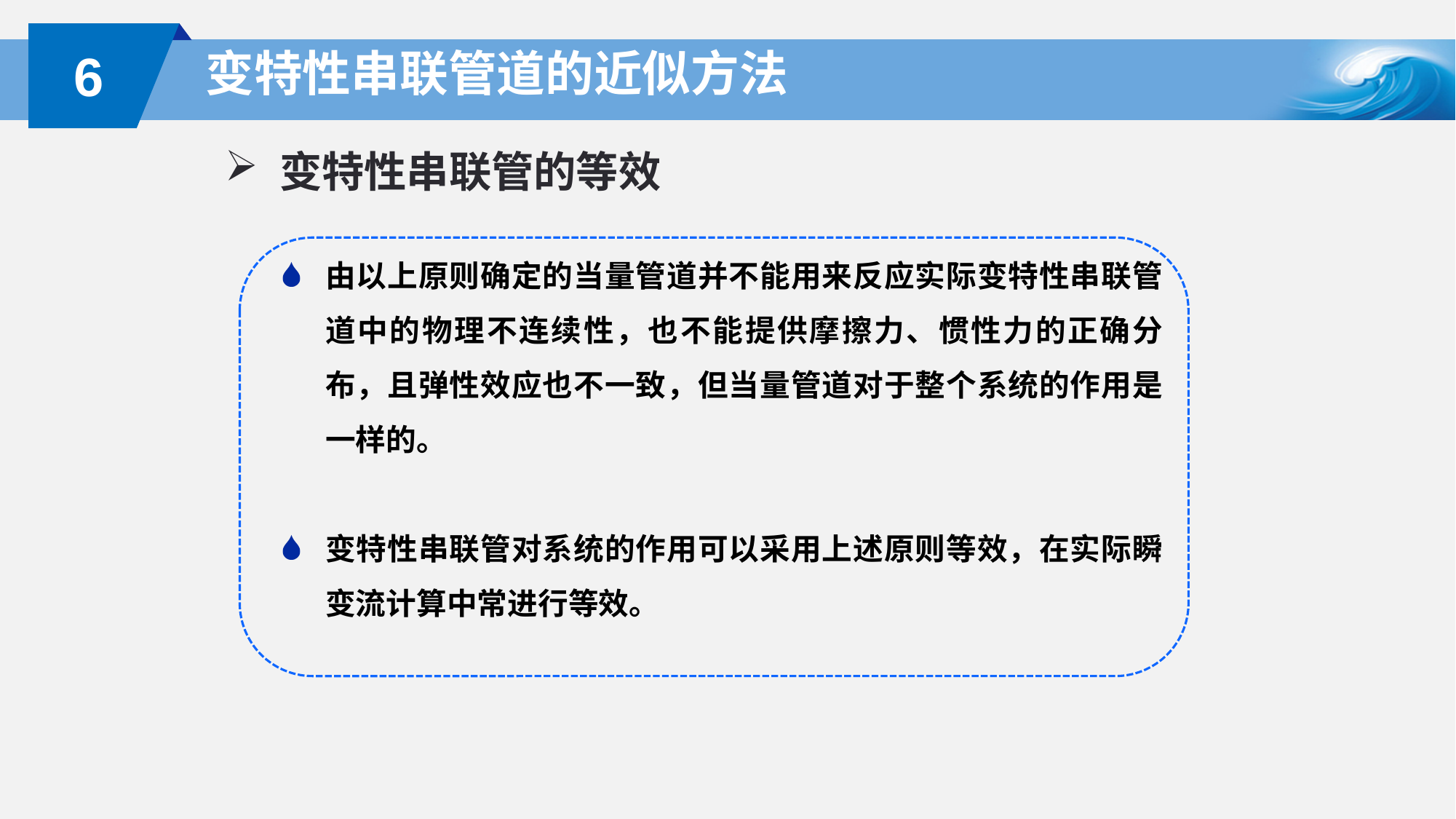

6
变特性串联管道的近似方法
变特性串联管的等效
由以上原则确定的当量管道并不能用来反应实际变特性串联管道中的物理不连续性，也不能提供摩擦力、惯性力的正确分布，且弹性效应也不一致，但当量管道对于整个系统的作用是一样的。

变特性串联管对系统的作用可以采用上述原则等效，在实际瞬变流计算中常进行等效。